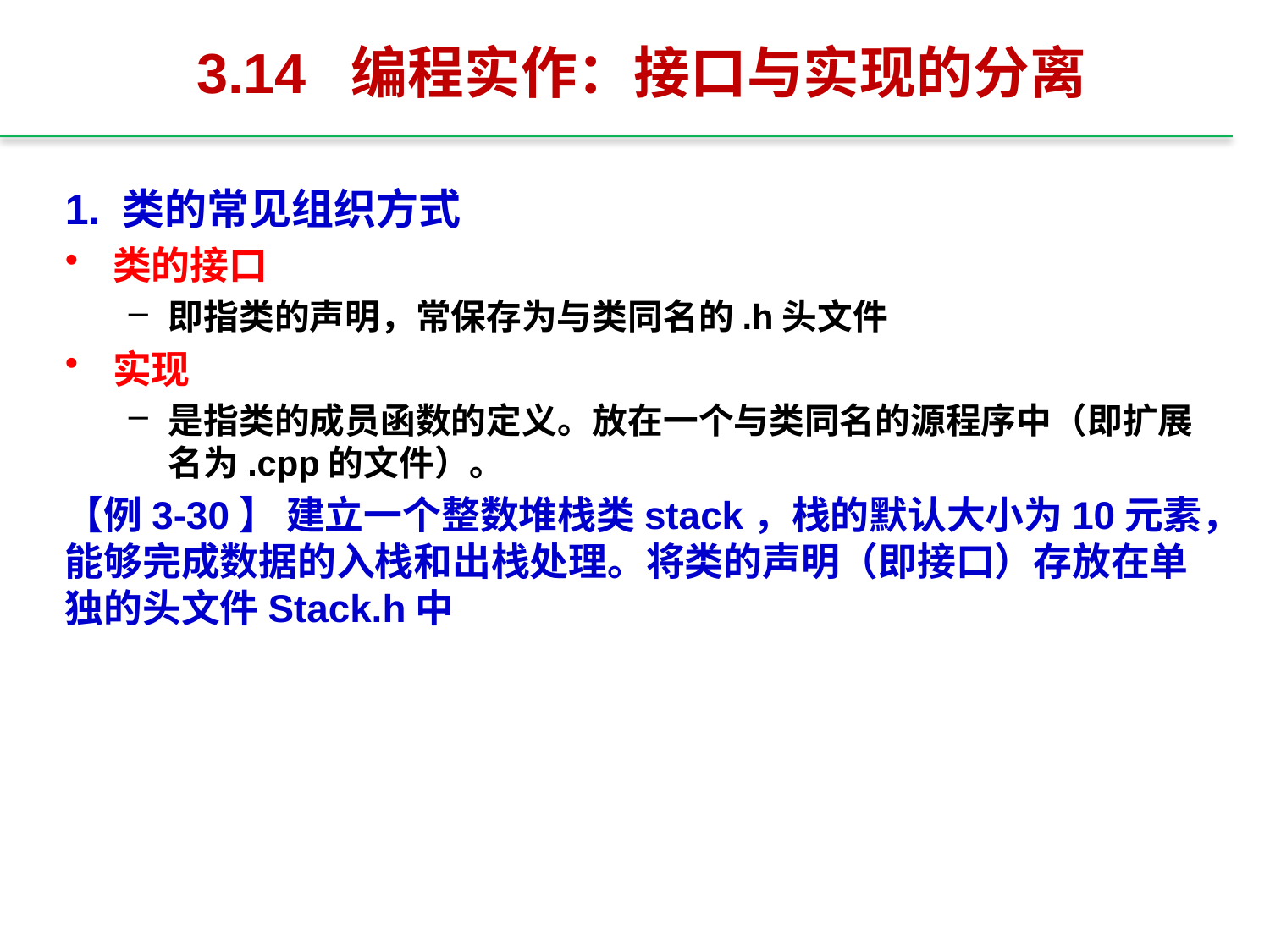

# 3.14  编程实作：接口与实现的分离
1. 类的常见组织方式
类的接口
即指类的声明，常保存为与类同名的.h头文件
实现
是指类的成员函数的定义。放在一个与类同名的源程序中（即扩展名为.cpp的文件）。
【例3-30】 建立一个整数堆栈类stack，栈的默认大小为10元素，能够完成数据的入栈和出栈处理。将类的声明（即接口）存放在单独的头文件Stack.h中